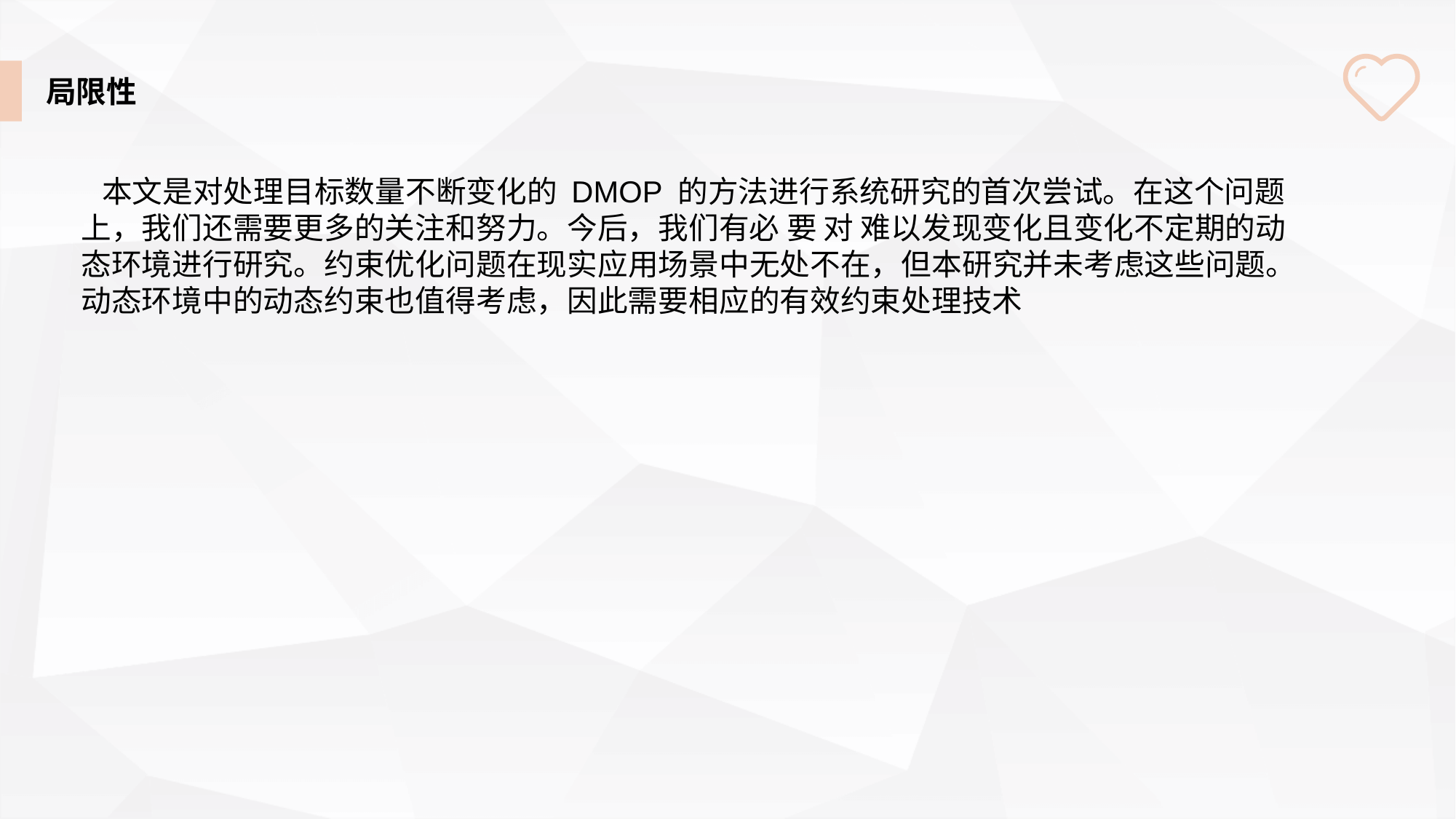

局限性
  本文是对处理目标数量不断变化的 DMOP 的方法进行系统研究的首次尝试。在这个问题上，我们还需要更多的关注和努力。今后，我们有必 要 对 难以发现变化且变化不定期的动态环境进行研究。约束优化问题在现实应用场景中无处不在，但本研究并未考虑这些问题。动态环境中的动态约束也值得考虑，因此需要相应的有效约束处理技术